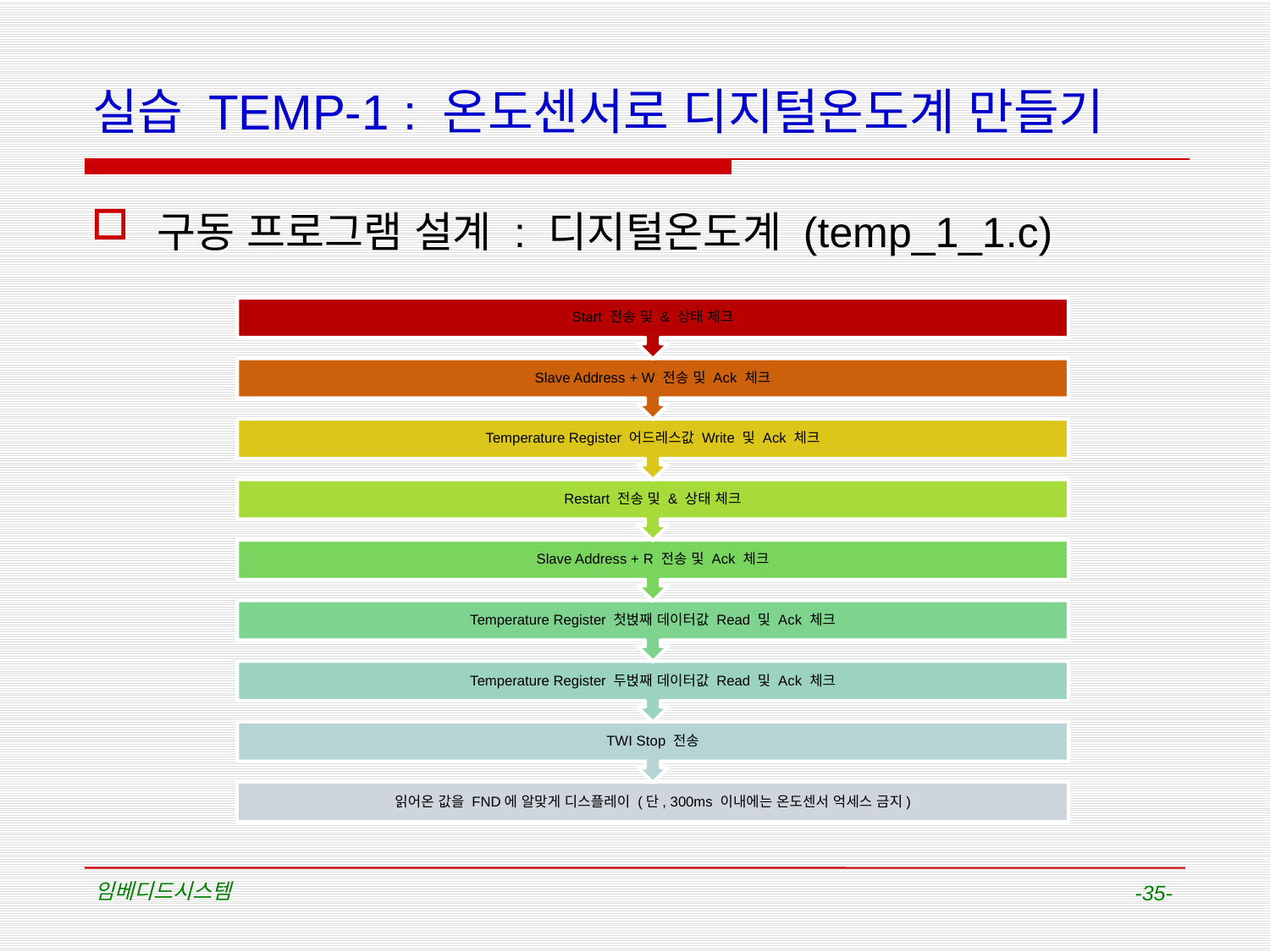

# 실습 TEMP-1 : 온도센서로 디지털온도계 만들기
구동 프로그램 설계 : 디지털온도계 (temp_1_1.c)
읽어온 값을 FND에 알맞게 디스플레이 (단, 300ms 이내에는 온도센서 억세스 금지)
TWI Stop 전송
Temperature Register 두벉째 데이터값 Read 및 Ack 체크
Temperature Register 첫벉째 데이터값 Read 및 Ack 체크
Slave Address + R 전송 및 Ack 체크
Restart 전송 및 & 상태 체크
Temperature Register 어드레스값 Write 및 Ack 체크
Slave Address + W 전송 및 Ack 체크
Start 전송 및 & 상태 체크
임베디드시스템
-35-